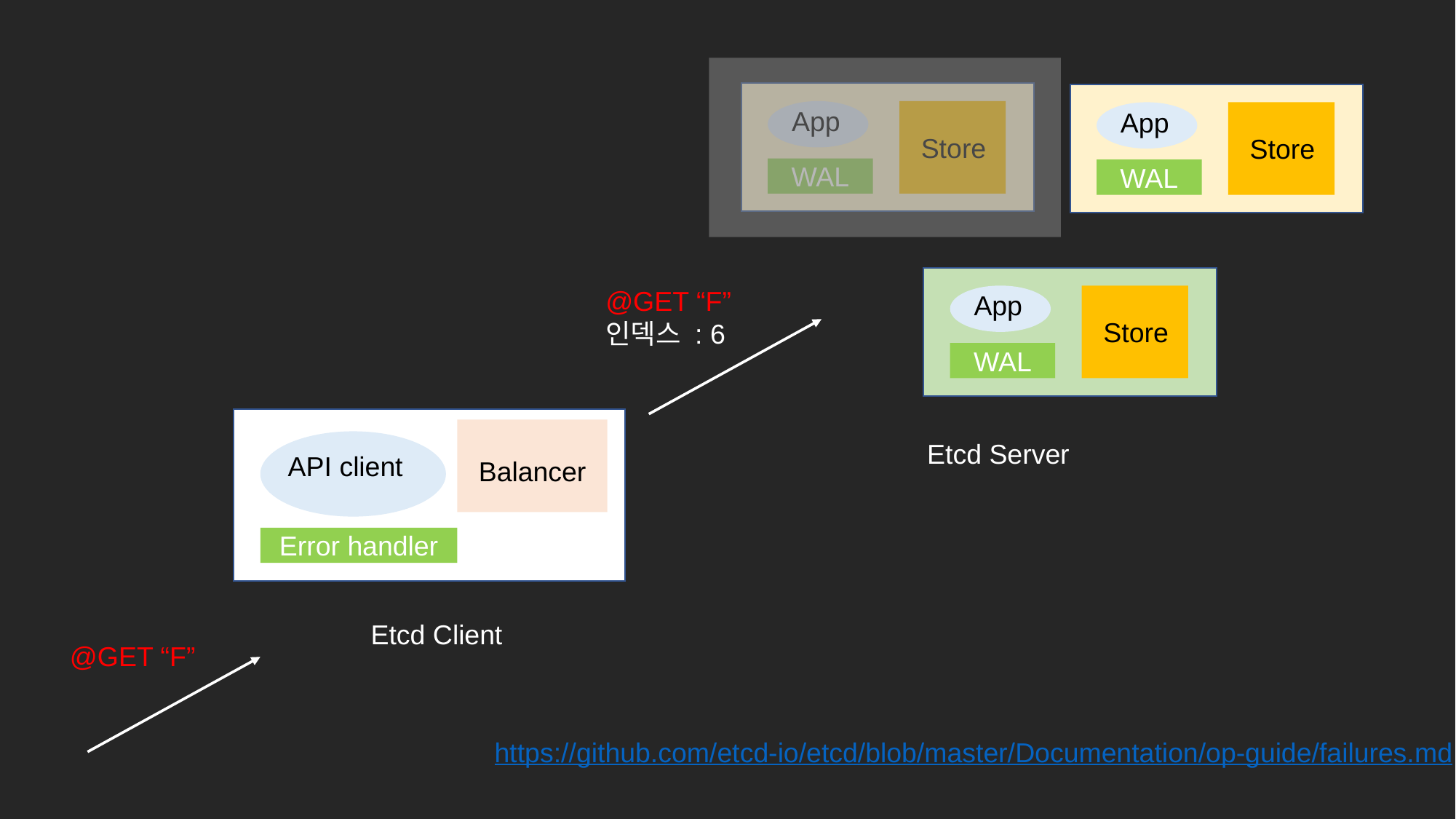

App

Store
WAL

App

Store
WAL

App

Store
WAL
@GET “F”
인덱스 : 6

Etcd Server
API client
Balancer
Error handler
Etcd Client
@GET “F”
https://github.com/etcd-io/etcd/blob/master/Documentation/op-guide/failures.md